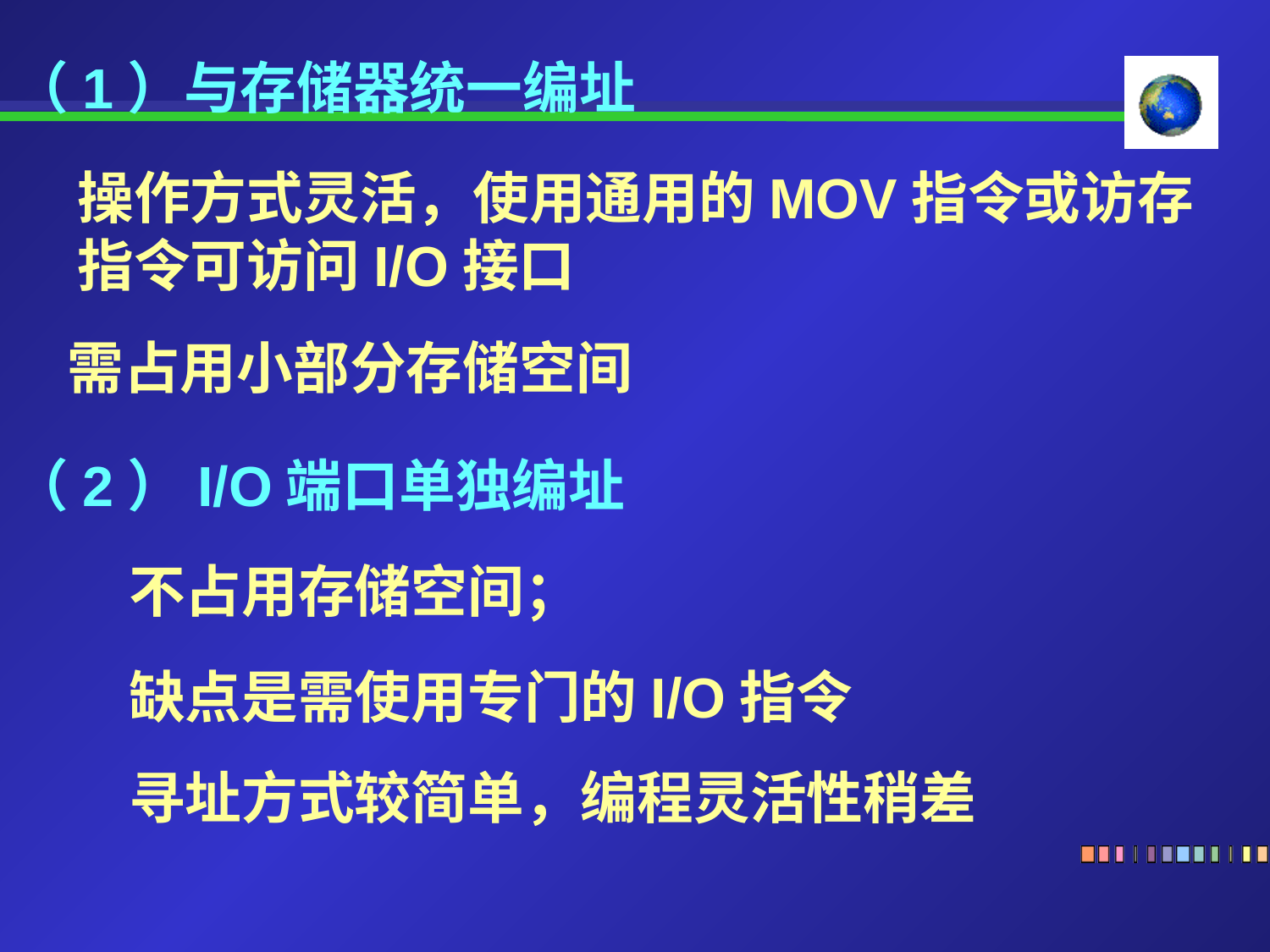

（1）与存储器统一编址
操作方式灵活，使用通用的MOV指令或访存指令可访问I/O接口
需占用小部分存储空间
（2）I/O端口单独编址
不占用存储空间；
缺点是需使用专门的I/O指令
寻址方式较简单，编程灵活性稍差
13